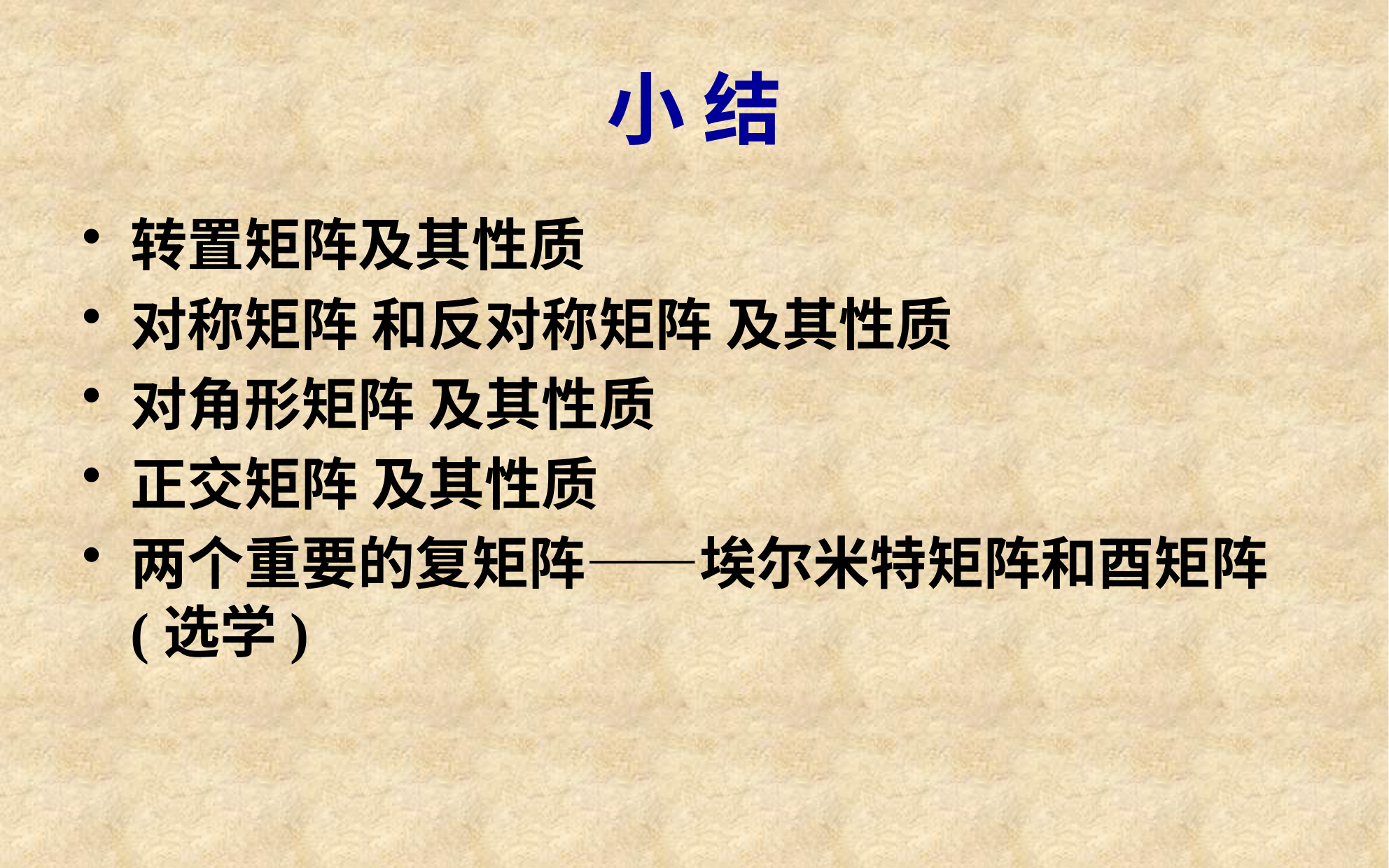

# 小 结
转置矩阵及其性质
对称矩阵 和反对称矩阵 及其性质
对角形矩阵 及其性质
正交矩阵 及其性质
两个重要的复矩阵——埃尔米特矩阵和酉矩阵 (选学)